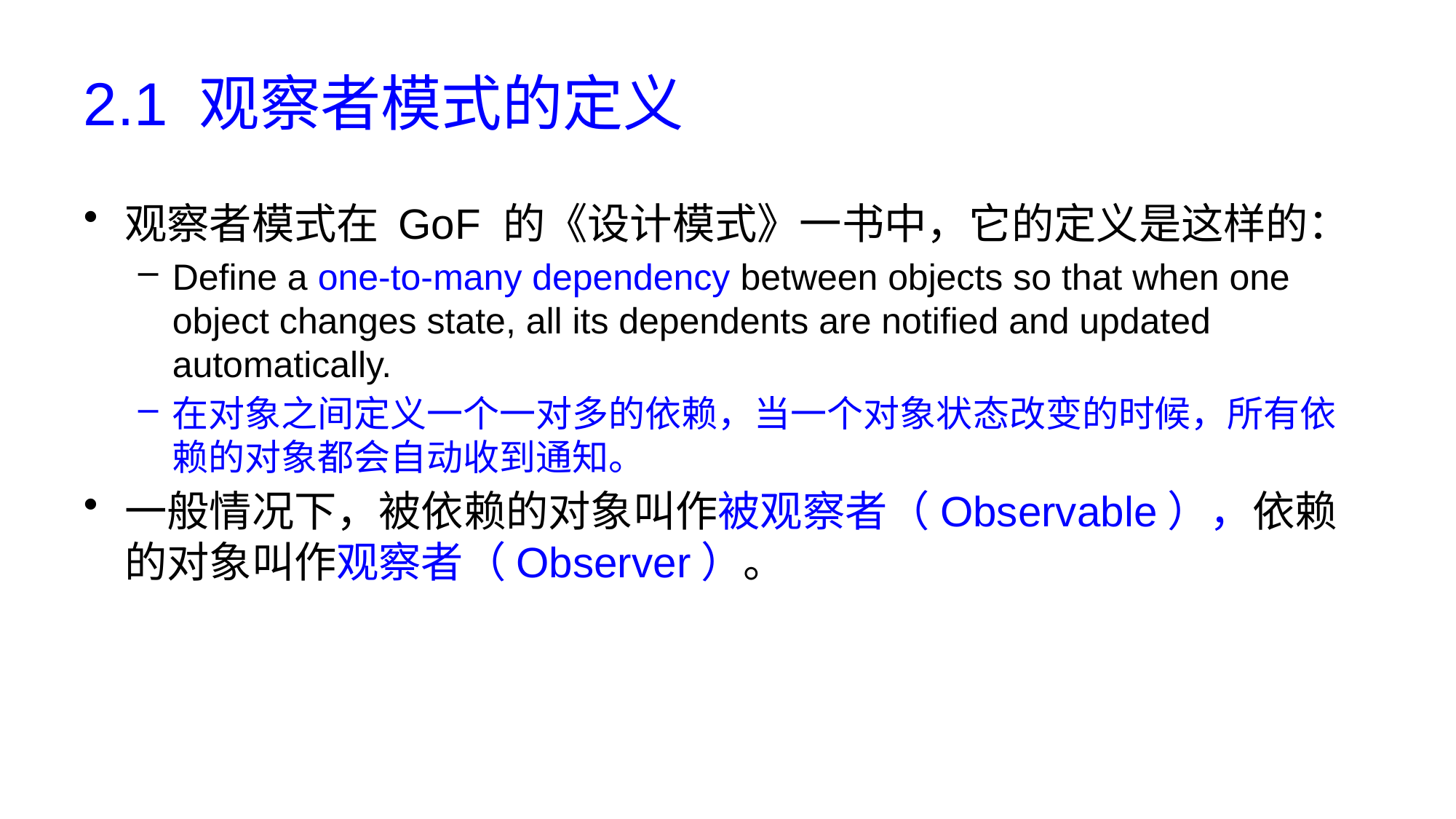

# 2.1 观察者模式的定义
观察者模式在 GoF 的《设计模式》一书中，它的定义是这样的：
Define a one-to-many dependency between objects so that when one object changes state, all its dependents are notified and updated automatically.
在对象之间定义一个一对多的依赖，当一个对象状态改变的时候，所有依赖的对象都会自动收到通知。
一般情况下，被依赖的对象叫作被观察者（Observable），依赖的对象叫作观察者（Observer）。

23